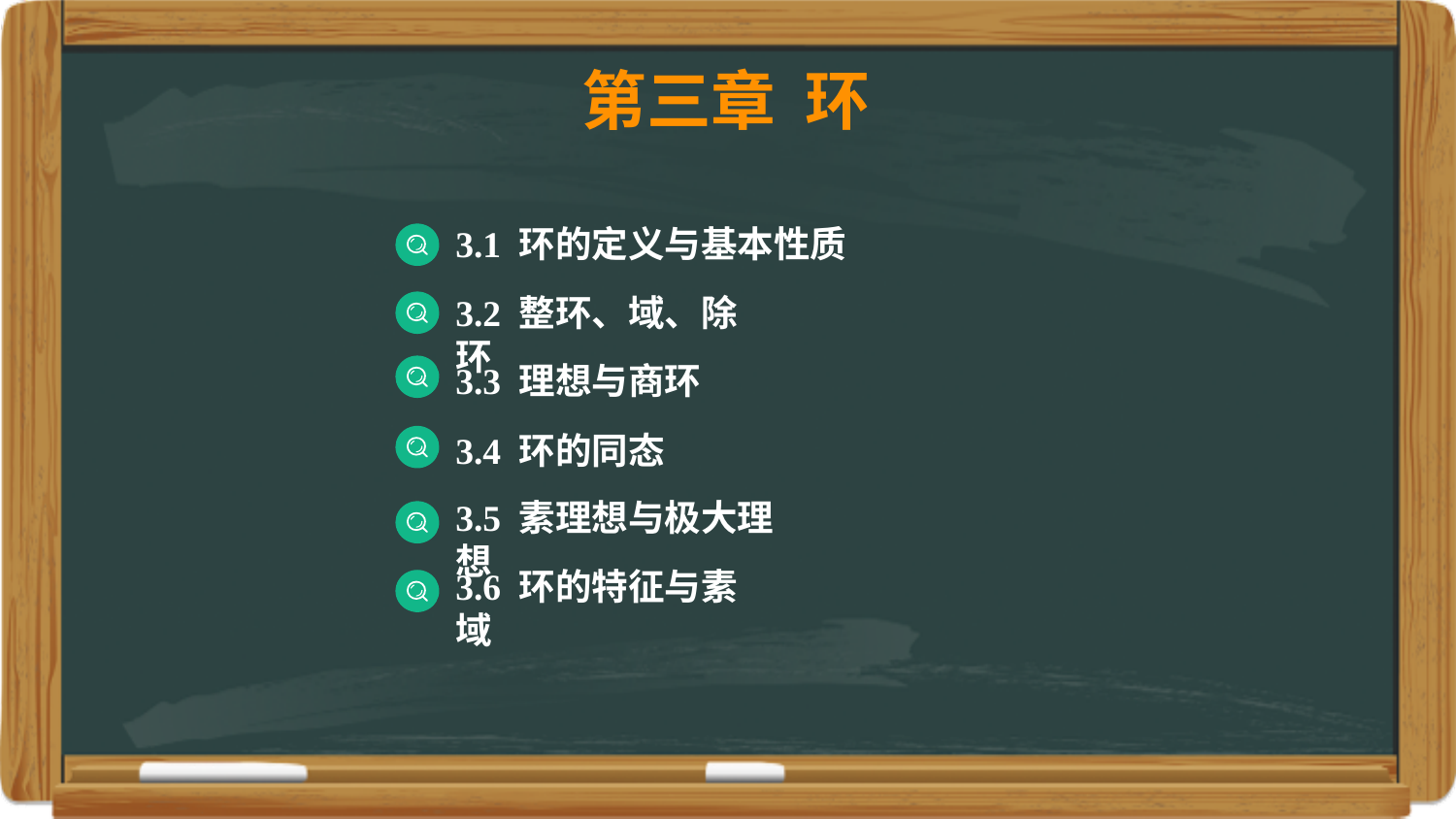

第三章  环
3.1 环的定义与基本性质

3.2 整环、域、除环

3.3 理想与商环

3.4 环的同态

3.5 素理想与极大理想

3.6 环的特征与素域